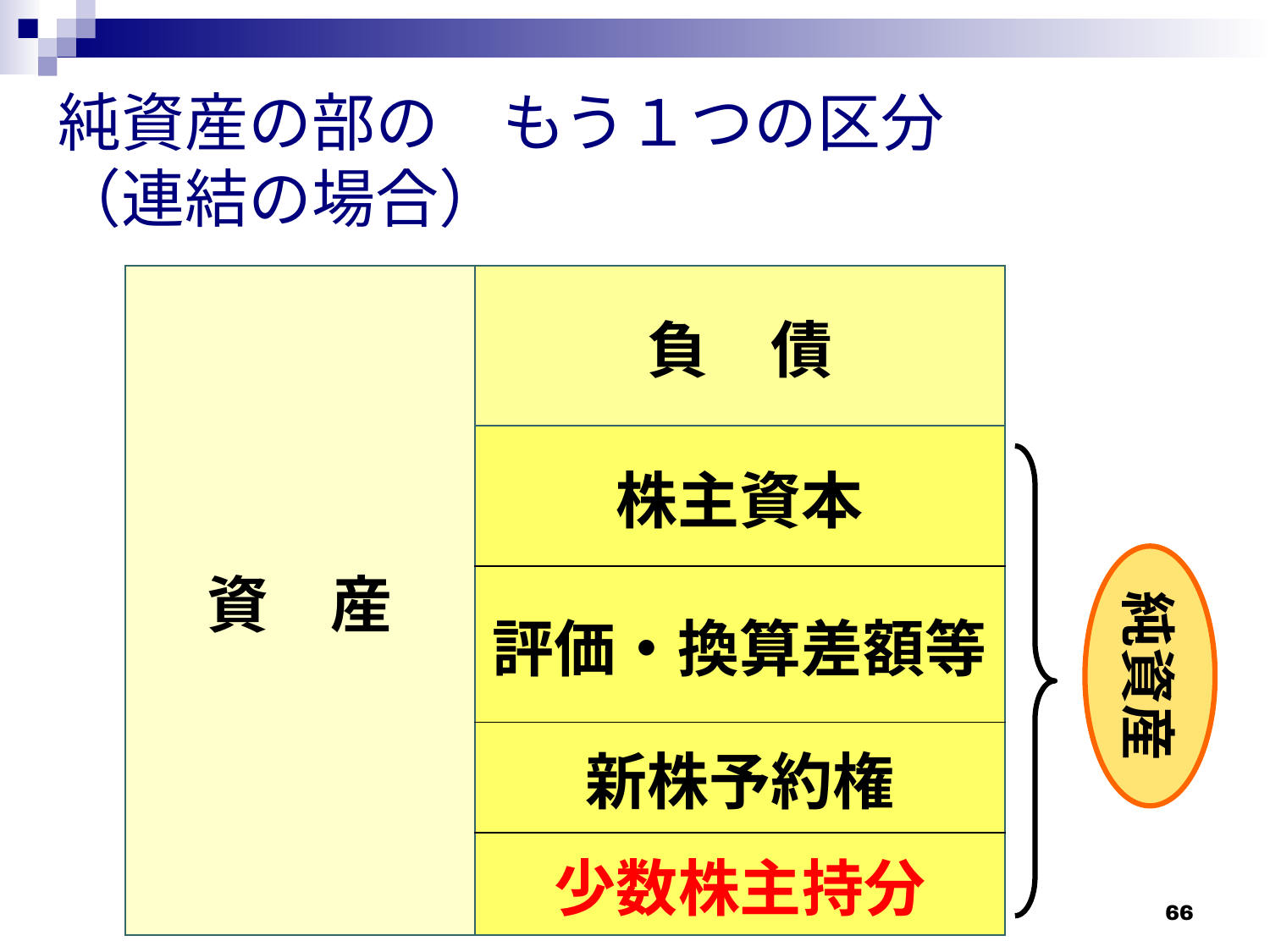

# 純資産の部の　もう１つの区分 （連結の場合）
|  | 資　産 | 負　債 |  |
| --- | --- | --- | --- |
|  |  | 株主資本 |  |
|  |  | 評価・換算差額等 |  |
|  |  | 新株予約権 |  |
|  |  | 少数株主持分 |  |

純資産
66